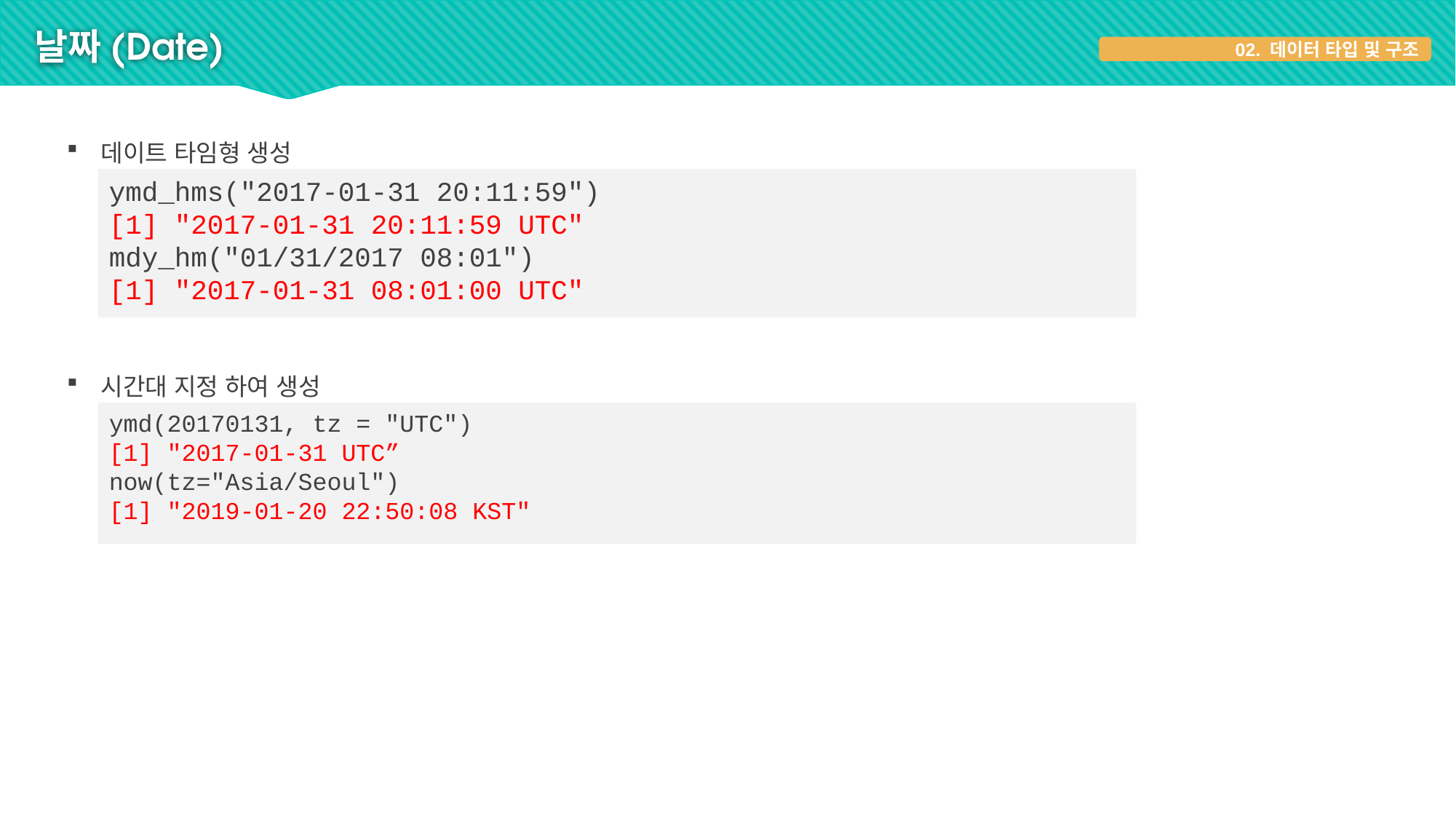

# 날짜(Date)
02. 데이터 타입 및 구조
데이트 타임형 생성
ymd_hms("2017-01-31 20:11:59")
[1] "2017-01-31 20:11:59 UTC"
mdy_hm("01/31/2017 08:01")
[1] "2017-01-31 08:01:00 UTC"
시간대 지정 하여 생성
ymd(20170131, tz = "UTC")
[1] "2017-01-31 UTC”
now(tz="Asia/Seoul")
[1] "2019-01-20 22:50:08 KST"